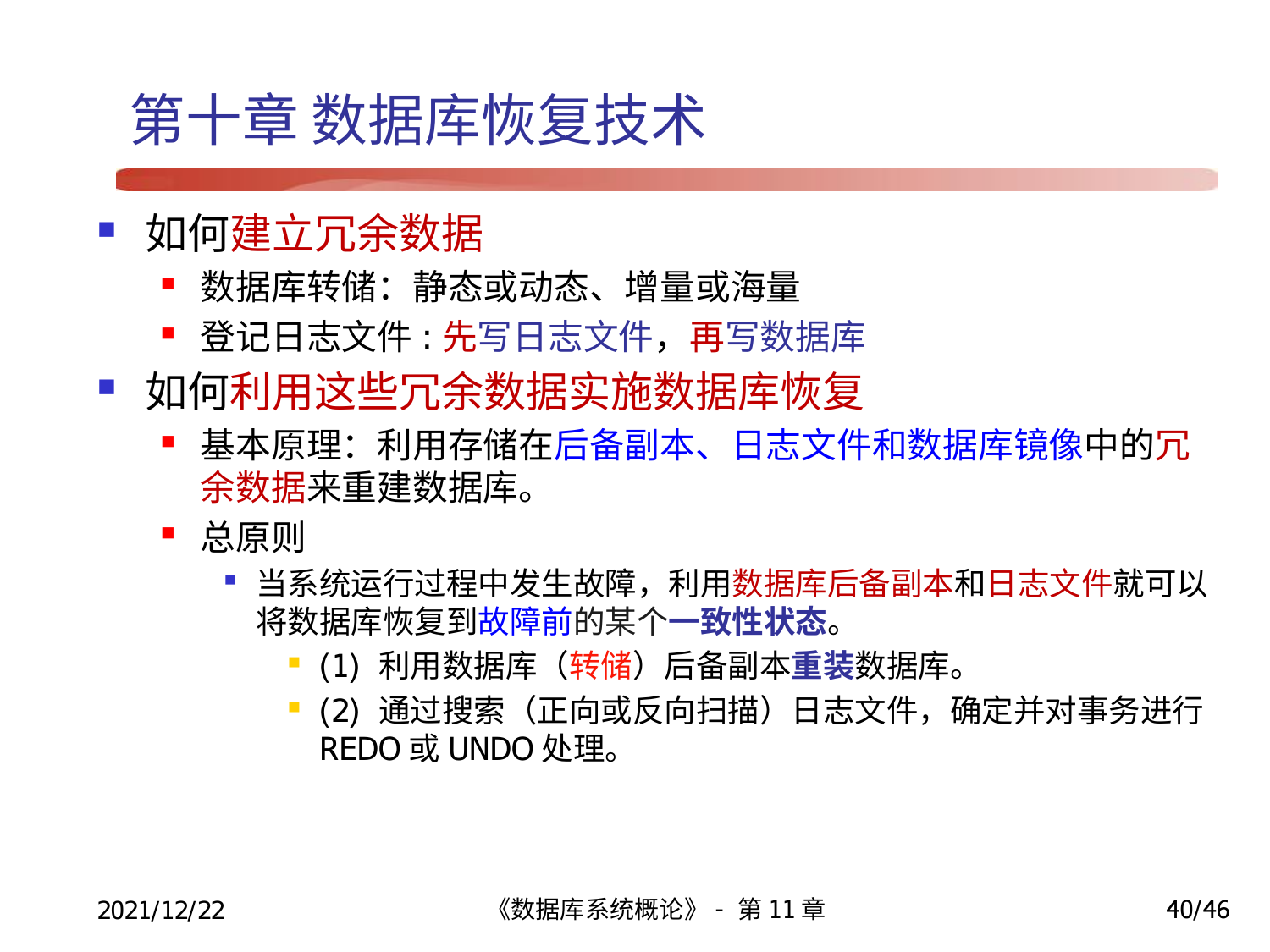

# 第十章 数据库恢复技术
如何建立冗余数据
数据库转储：静态或动态、增量或海量
登记日志文件:先写日志文件，再写数据库
如何利用这些冗余数据实施数据库恢复
基本原理：利用存储在后备副本、日志文件和数据库镜像中的冗余数据来重建数据库。
总原则
当系统运行过程中发生故障，利用数据库后备副本和日志文件就可以将数据库恢复到故障前的某个一致性状态。
(1) 利用数据库（转储）后备副本重装数据库。
(2) 通过搜索（正向或反向扫描）日志文件，确定并对事务进行REDO或UNDO处理。

《数据库系统概论》- 第11章
40/46
2021/12/22